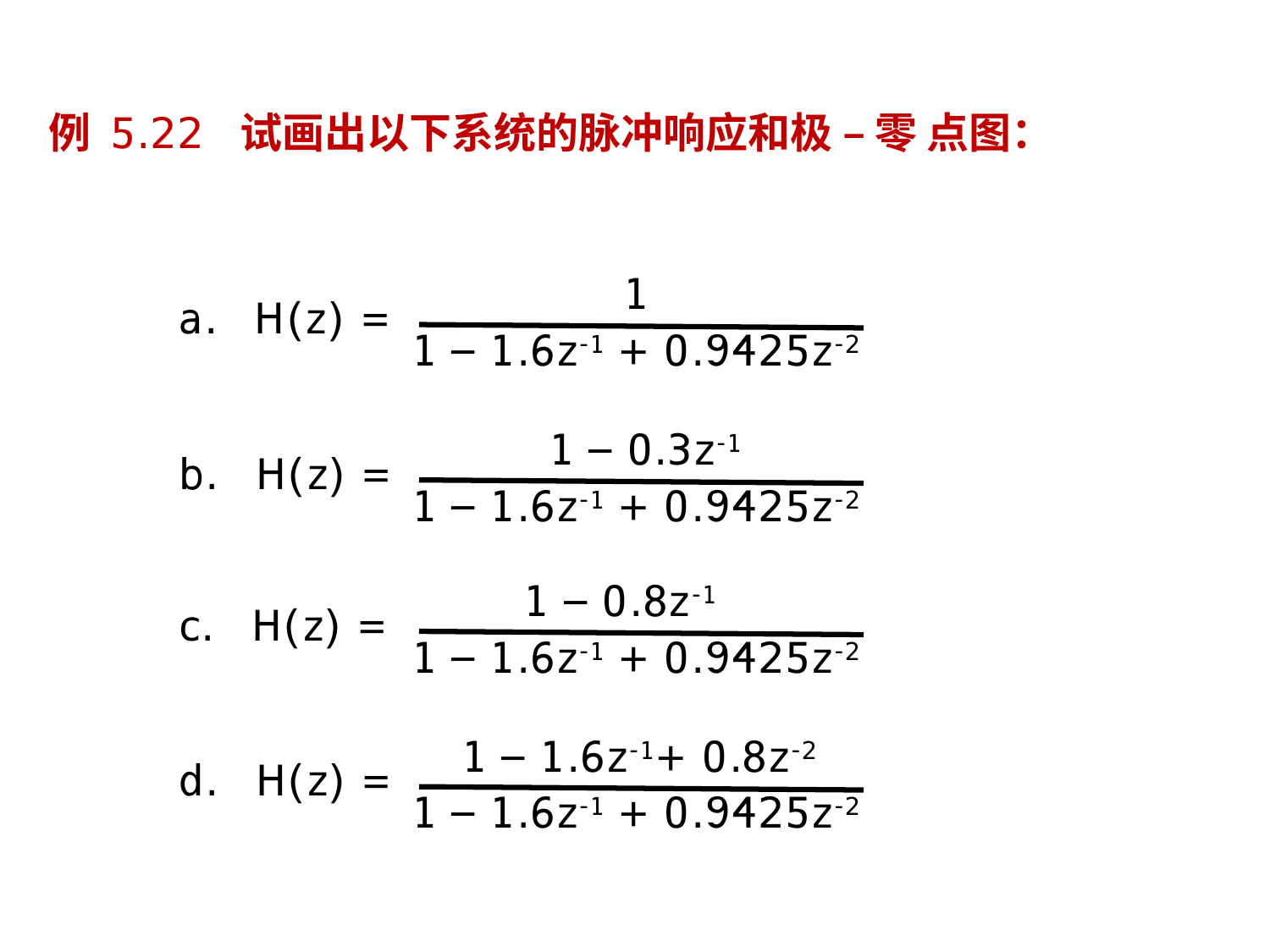

例 5.22  试画出以下系统的脉冲响应和极 – 零 点图：

                  1
 1 – 1.6z-1 + 0.9425z-2
 a.   H(z) =

            1 – 0.3z-1
 1 – 1.6z-1 + 0.9425z-2
 b.   H(z) =

          1 – 0.8z-1
 1 – 1.6z-1 + 0.9425z-2
 c.   H(z) =

     1 – 1.6z-1+ 0.8z-2
 1 – 1.6z-1 + 0.9425z-2
 d.   H(z) =